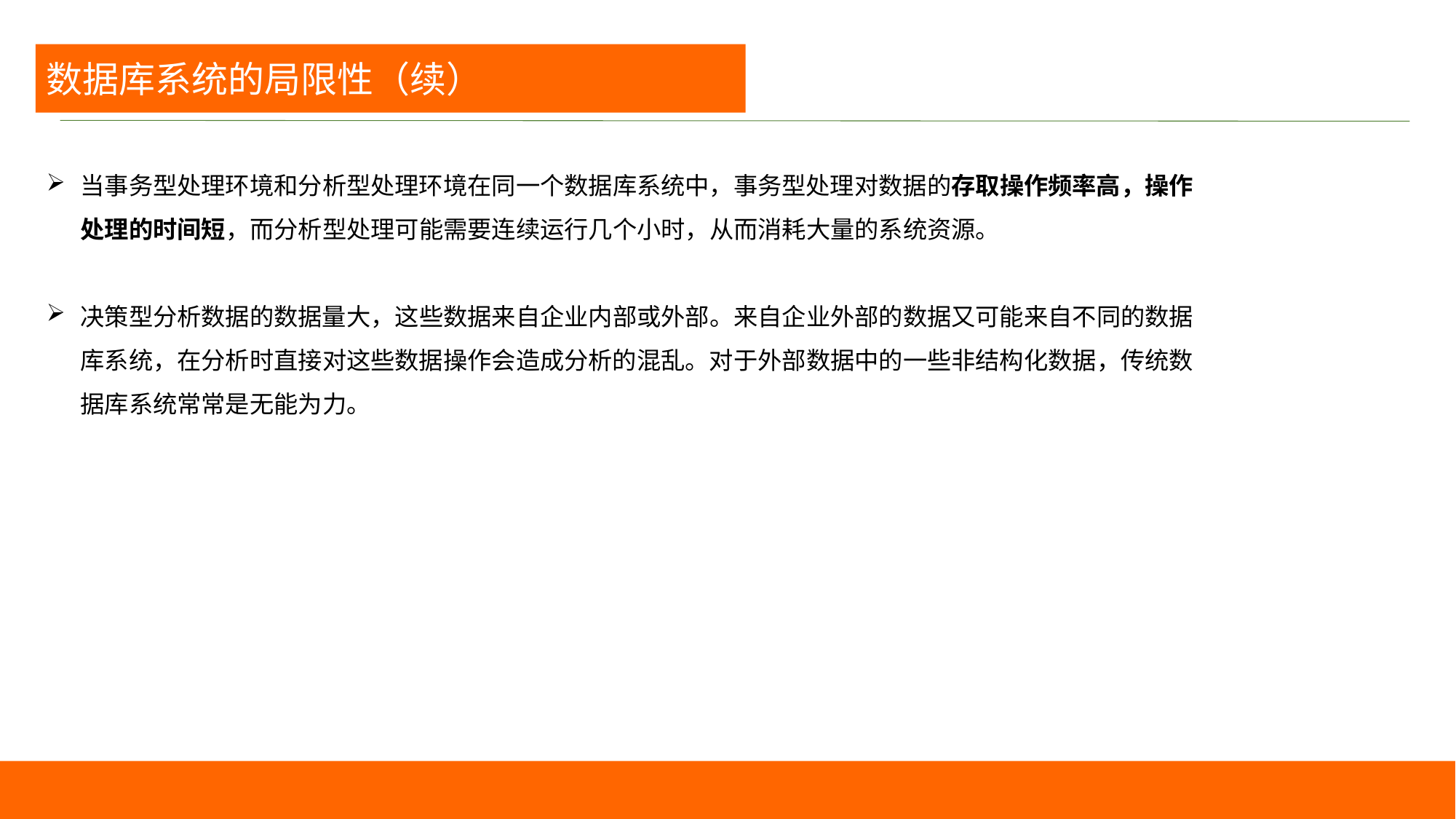

数据库系统的局限性（续）
当事务型处理环境和分析型处理环境在同一个数据库系统中，事务型处理对数据的存取操作频率高，操作处理的时间短，而分析型处理可能需要连续运行几个小时，从而消耗大量的系统资源。

决策型分析数据的数据量大，这些数据来自企业内部或外部。来自企业外部的数据又可能来自不同的数据库系统，在分析时直接对这些数据操作会造成分析的混乱。对于外部数据中的一些非结构化数据，传统数据库系统常常是无能为力。
24